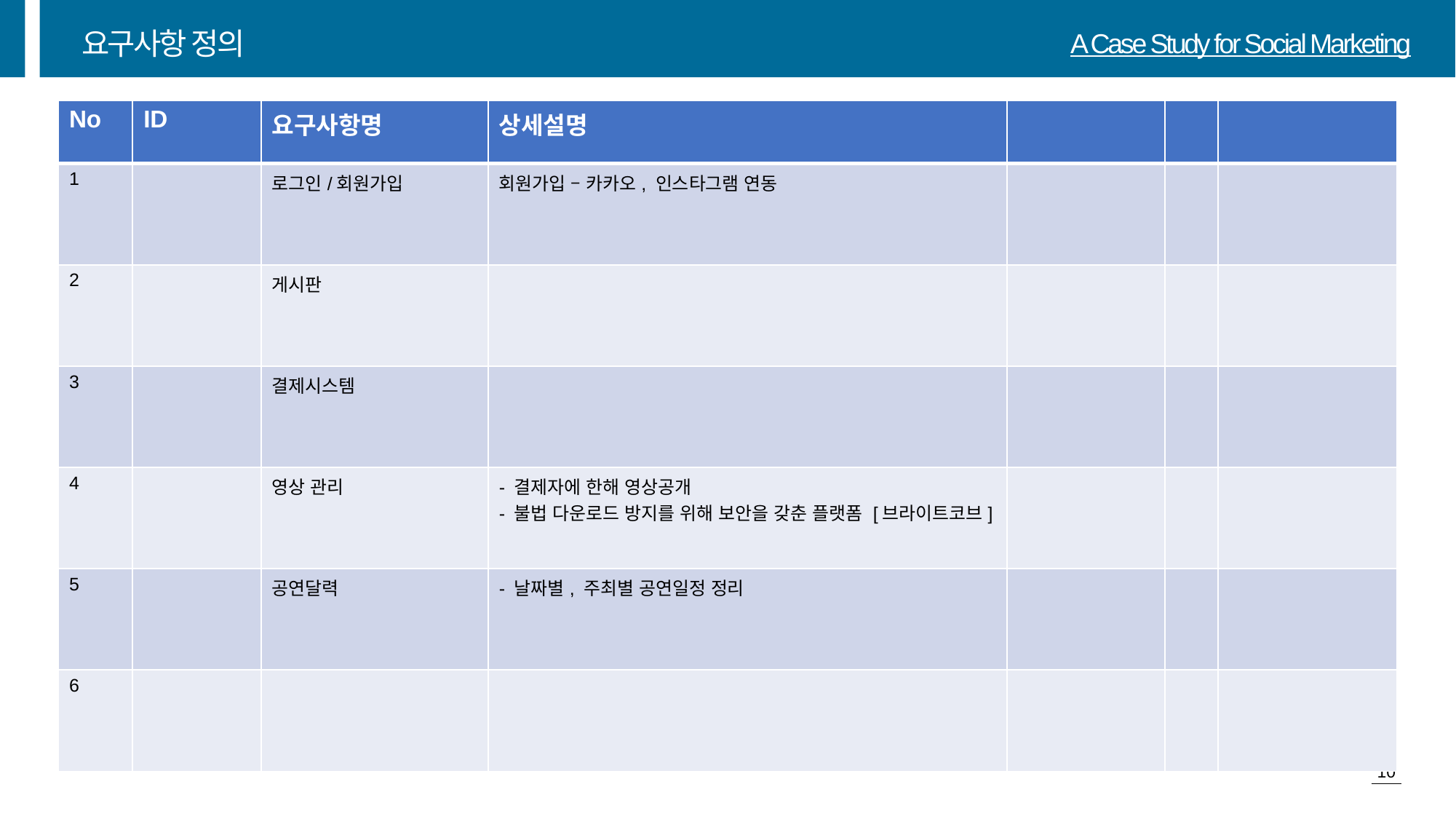

요구사항 정의
| No | ID | 요구사항명 | 상세설명 |  |  |  |
| --- | --- | --- | --- | --- | --- | --- |
| 1 |  | 로그인/회원가입 | 회원가입 – 카카오, 인스타그램 연동 |  |  |  |
| 2 |  | 게시판 |  |  |  |  |
| 3 |  | 결제시스템 |  |  |  |  |
| 4 |  | 영상 관리 | - 결제자에 한해 영상공개 - 불법 다운로드 방지를 위해 보안을 갖춘 플랫폼 [브라이트코브] |  |  |  |
| 5 |  | 공연달력 | - 날짜별, 주최별 공연일정 정리 |  |  |  |
| 6 |  |  |  |  |  |  |